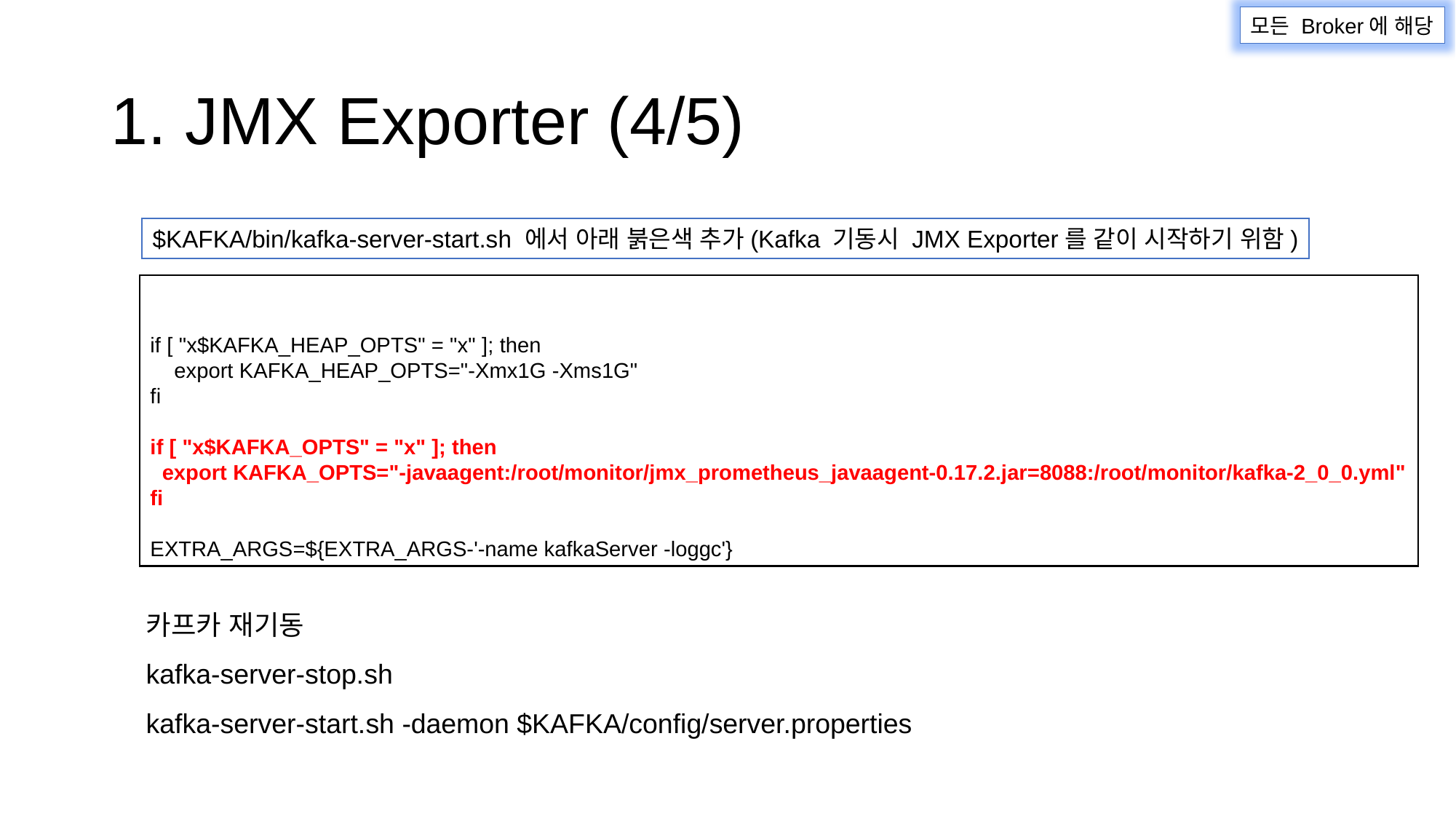

모든 Broker에 해당
# 1. JMX Exporter (4/5)
$KAFKA/bin/kafka-server-start.sh 에서 아래 붉은색 추가(Kafka 기동시 JMX Exporter를 같이 시작하기 위함)

if [ "x$KAFKA_HEAP_OPTS" = "x" ]; then
    export KAFKA_HEAP_OPTS="-Xmx1G -Xms1G"
fi

if [ "x$KAFKA_OPTS" = "x" ]; then
  export KAFKA_OPTS="-javaagent:/root/monitor/jmx_prometheus_javaagent-0.17.2.jar=8088:/root/monitor/kafka-2_0_0.yml"
fi

EXTRA_ARGS=${EXTRA_ARGS-'-name kafkaServer -loggc'}
카프카 재기동
kafka-server-stop.sh
kafka-server-start.sh -daemon $KAFKA/config/server.properties